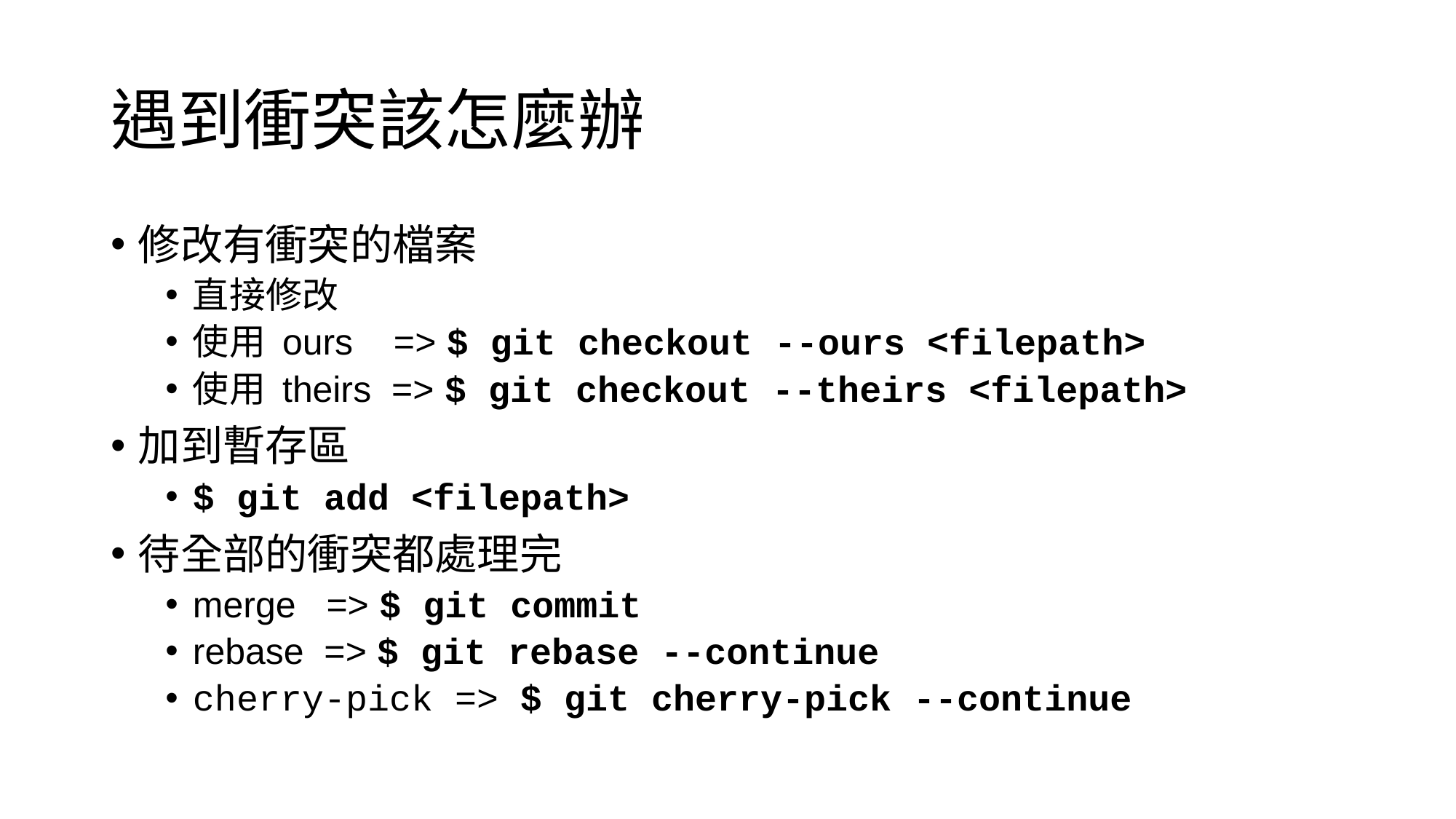

# 遇到衝突該怎麼辦
修改有衝突的檔案
直接修改
使用 ours    => $ git checkout --ours <filepath>
使用 theirs  => $ git checkout --theirs <filepath>
加到暫存區
$ git add <filepath>
待全部的衝突都處理完
merge   => $ git commit
rebase  => $ git rebase --continue
cherry-pick => $ git cherry-pick --continue